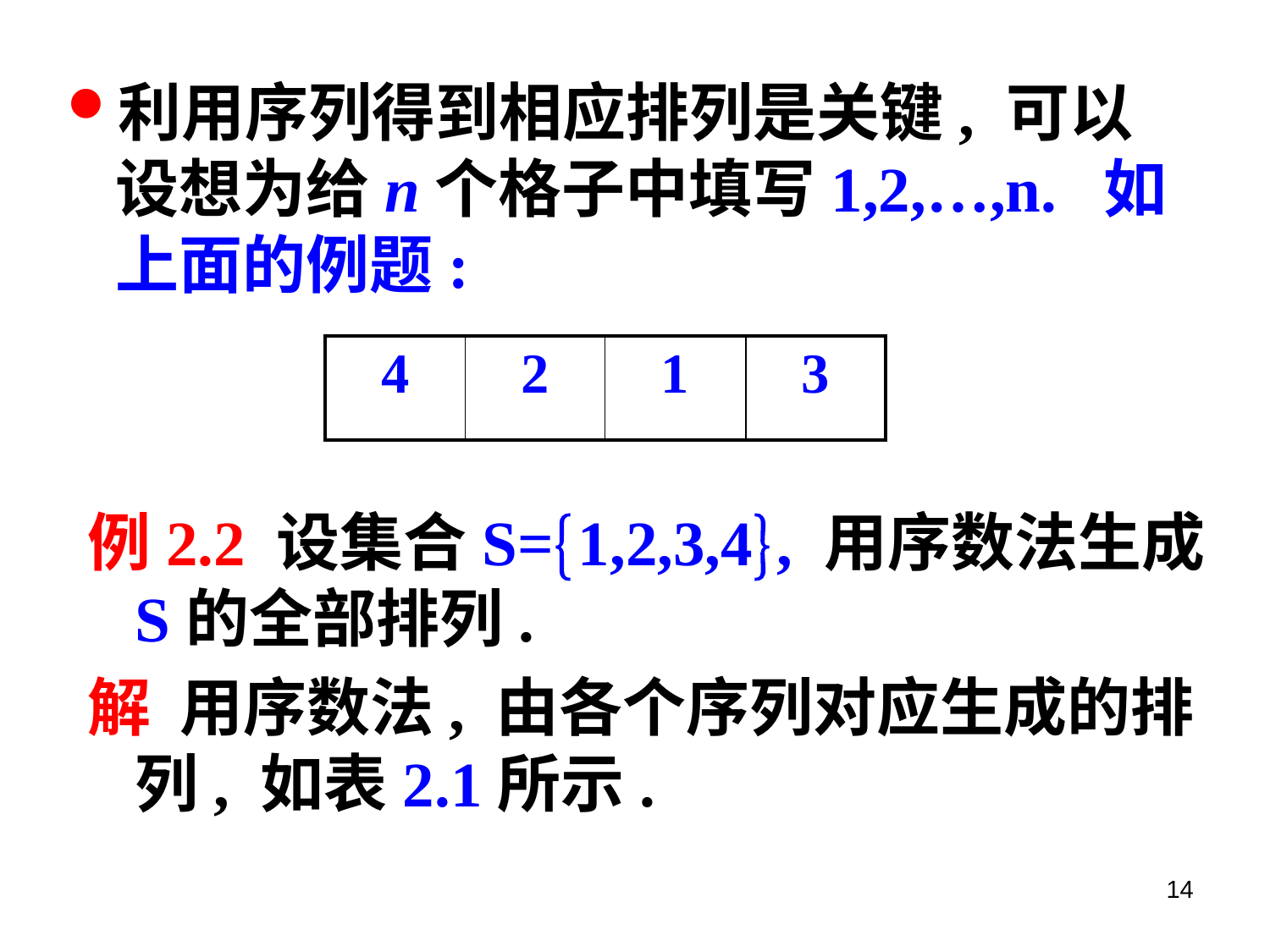

利用序列得到相应排列是关键, 可以设想为给n个格子中填写1,2,…,n.  如上面的例题:
| 4 | 2 | 1 | 3 |
| --- | --- | --- | --- |
例2.2 设集合S={1,2,3,4}, 用序数法生成S的全部排列.
解  用序数法, 由各个序列对应生成的排列, 如表2.1所示.
14